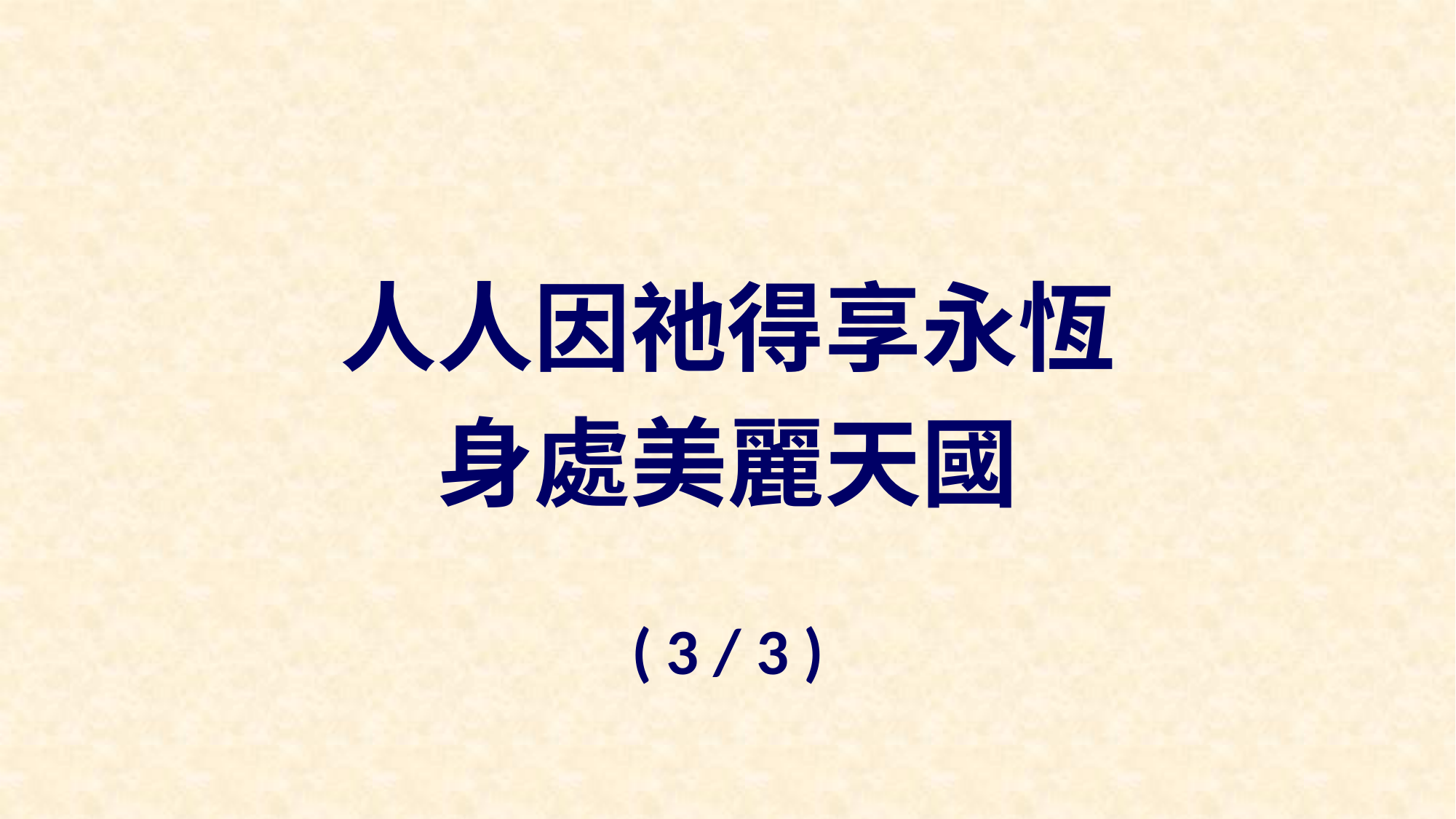

人人因祂得享永恆
身處美麗天國
( 3 / 3 )